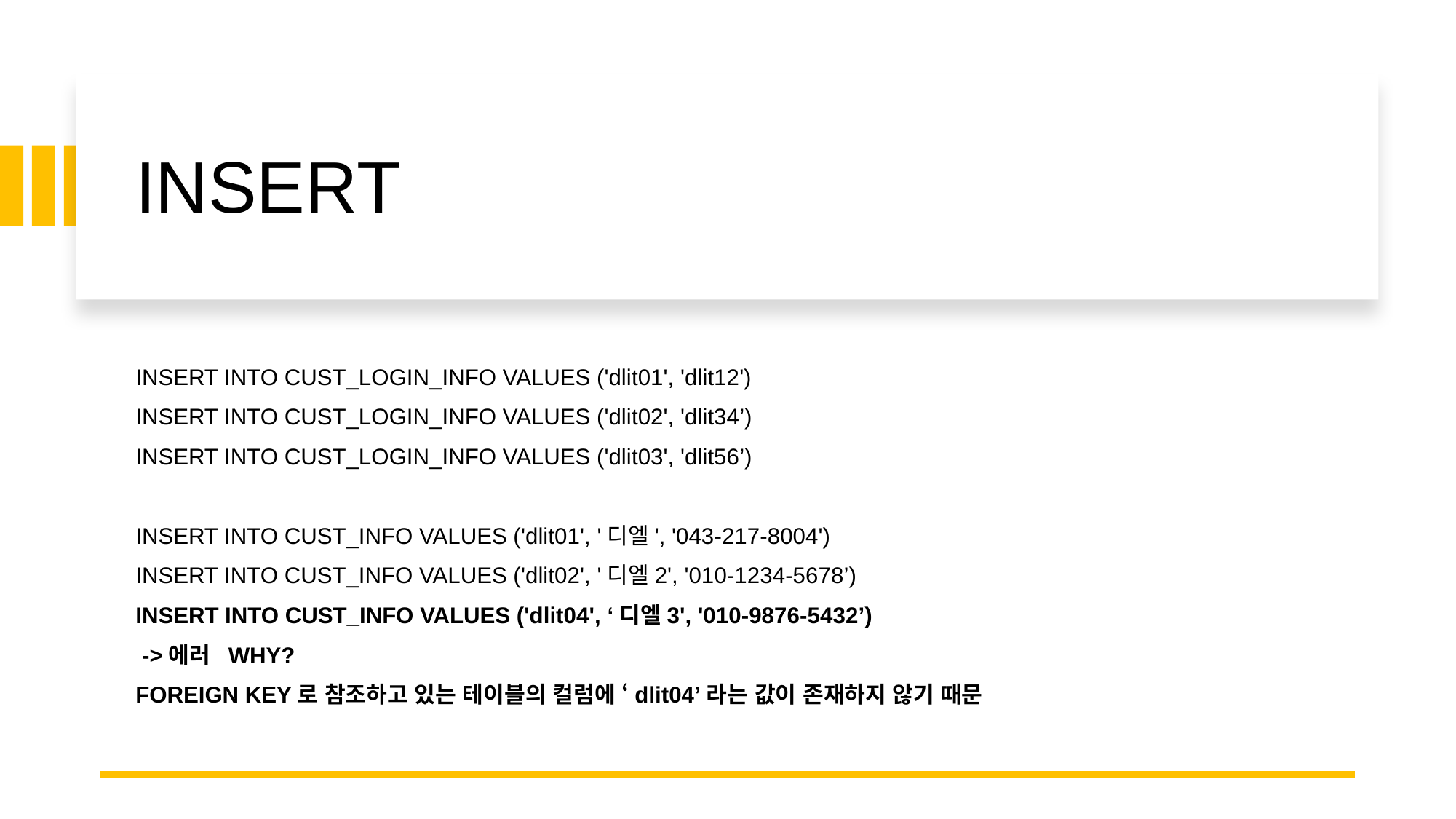

# INSERT

INSERT INTO CUST_LOGIN_INFO VALUES ('dlit01', 'dlit12')
INSERT INTO CUST_LOGIN_INFO VALUES ('dlit02', 'dlit34’)
INSERT INTO CUST_LOGIN_INFO VALUES ('dlit03', 'dlit56’)

INSERT INTO CUST_INFO VALUES ('dlit01', '디엘', '043-217-8004')
INSERT INTO CUST_INFO VALUES ('dlit02', '디엘2', '010-1234-5678’)
INSERT INTO CUST_INFO VALUES ('dlit04', ‘디엘3', '010-9876-5432’)
 ->에러  WHY?
FOREIGN KEY로 참조하고 있는 테이블의 컬럼에 ‘dlit04’라는 값이 존재하지 않기 때문